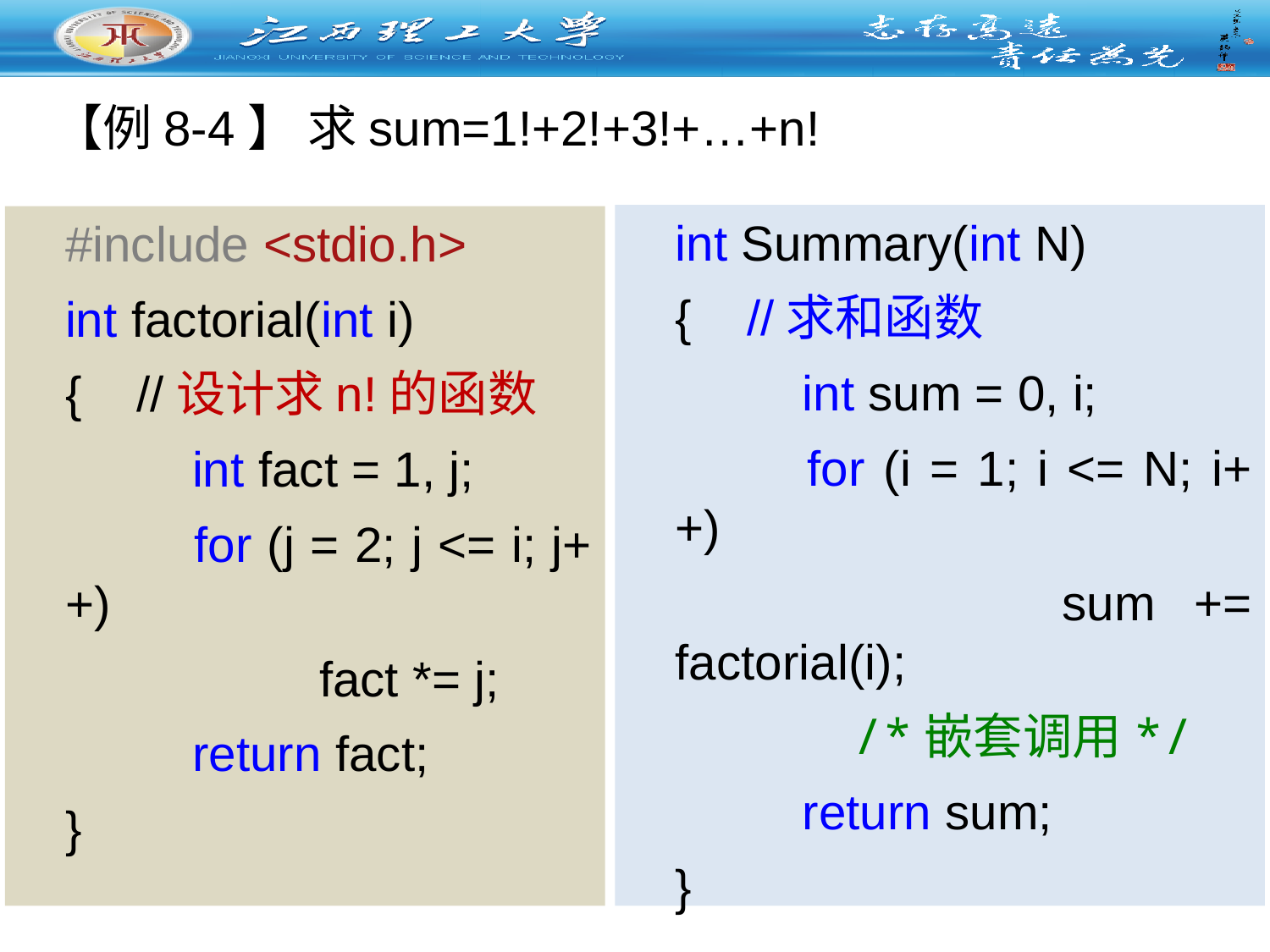

【例8-4】 求sum=1!+2!+3!+…+n!
int Summary(int N)
{    //求和函数
 	int sum = 0, i;
 	for (i = 1; i <= N; i++)
 	      sum += factorial(i);
      /*嵌套调用*/
 	return sum;
}
#include <stdio.h>
int factorial(int i)
{    //设计求n!的函数
 	int fact = 1, j;
 	for (j = 2; j <= i; j++)
 		fact *= j;
 	return fact;
}